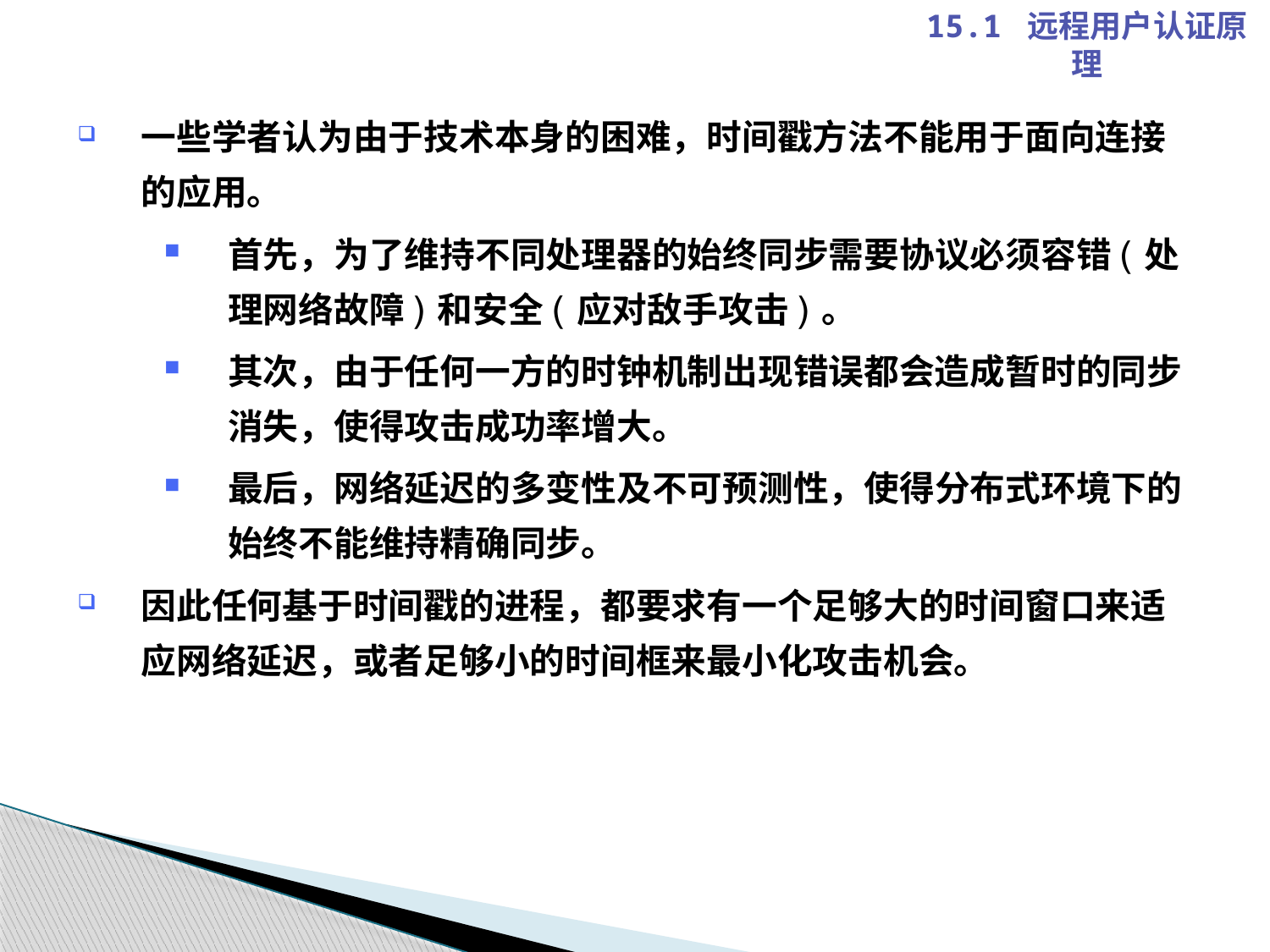

15.1 远程用户认证原理
一些学者认为由于技术本身的困难，时间戳方法不能用于面向连接的应用。
首先，为了维持不同处理器的始终同步需要协议必须容错(处理网络故障)和安全(应对敌手攻击)。
其次，由于任何一方的时钟机制出现错误都会造成暂时的同步消失，使得攻击成功率增大。
最后，网络延迟的多变性及不可预测性，使得分布式环境下的始终不能维持精确同步。
因此任何基于时间戳的进程，都要求有一个足够大的时间窗口来适应网络延迟，或者足够小的时间框来最小化攻击机会。